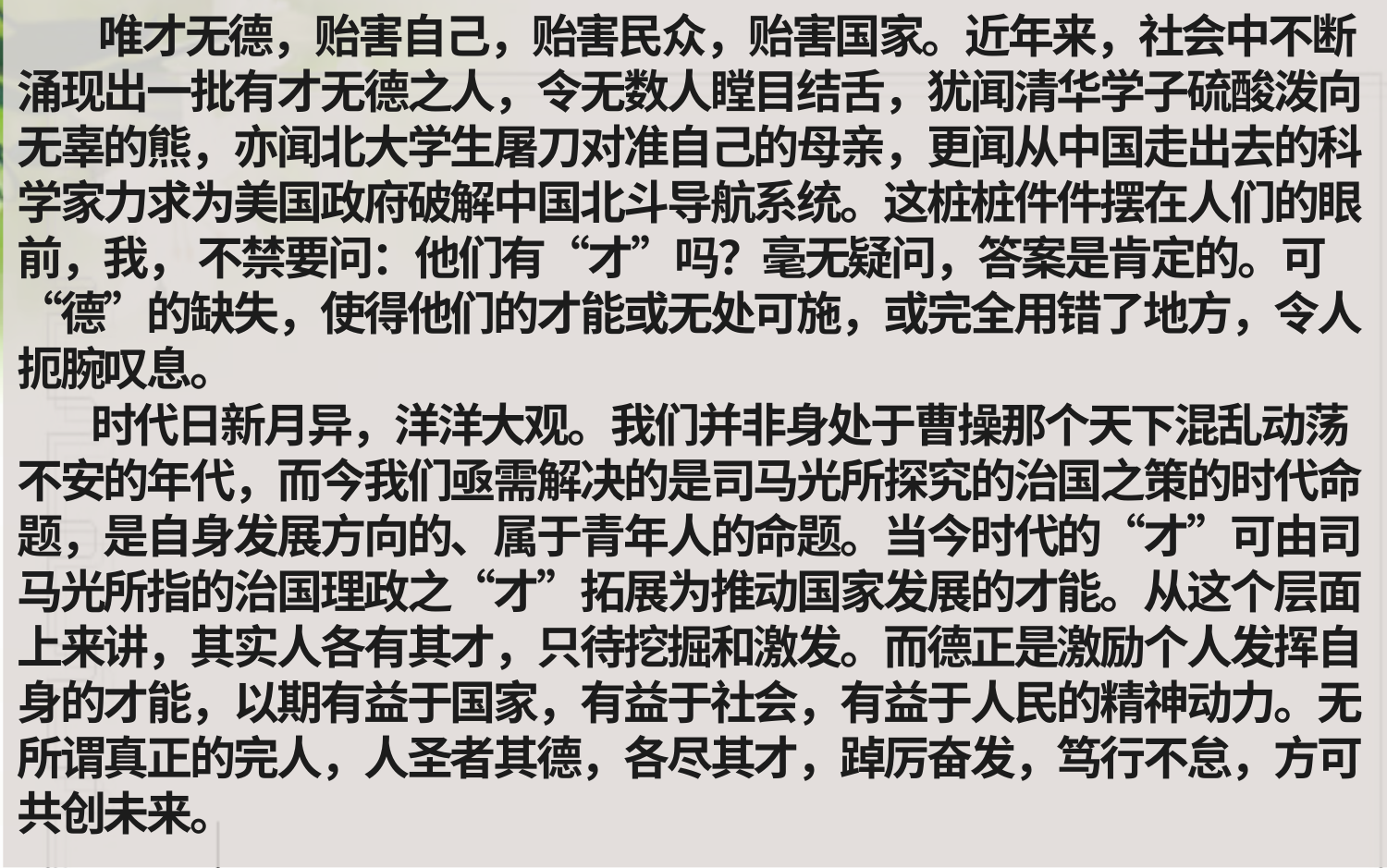

唯才无德，贻害自己，贻害民众，贻害国家。近年来，社会中不断涌现出一批有才无德之人，令无数人瞠目结舌，犹闻清华学子硫酸泼向无辜的熊，亦闻北大学生屠刀对准自己的母亲，更闻从中国走出去的科学家力求为美国政府破解中国北斗导航系统。这桩桩件件摆在人们的眼前，我， 不禁要问：他们有“才”吗？毫无疑问，答案是肯定的。可“德”的缺失，使得他们的才能或无处可施，或完全用错了地方，令人扼腕叹息。
        时代日新月异，洋洋大观。我们并非身处于曹操那个天下混乱动荡不安的年代，而今我们亟需解决的是司马光所探究的治国之策的时代命题，是自身发展方向的、属于青年人的命题。当今时代的“才”可由司马光所指的治国理政之“才”拓展为推动国家发展的才能。从这个层面上来讲，其实人各有其才，只待挖掘和激发。而德正是激励个人发挥自身的才能，以期有益于国家，有益于社会，有益于人民的精神动力。无所谓真正的完人，人圣者其德，各尽其才，踔厉奋发，笃行不怠，方可共创未来。